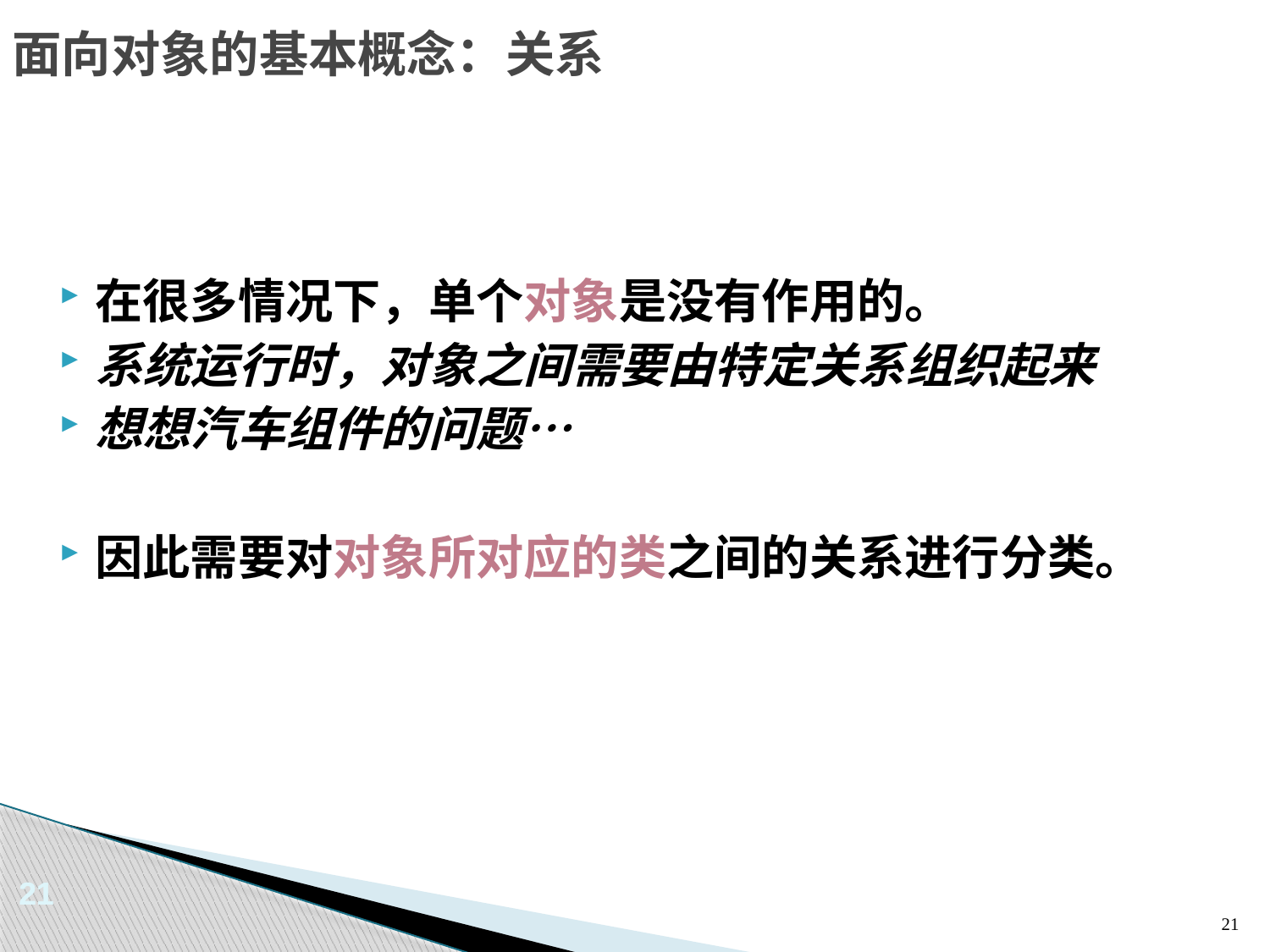

# 面向对象的基本概念：关系
在很多情况下，单个对象是没有作用的。
系统运行时，对象之间需要由特定关系组织起来
想想汽车组件的问题…

因此需要对对象所对应的类之间的关系进行分类。
21